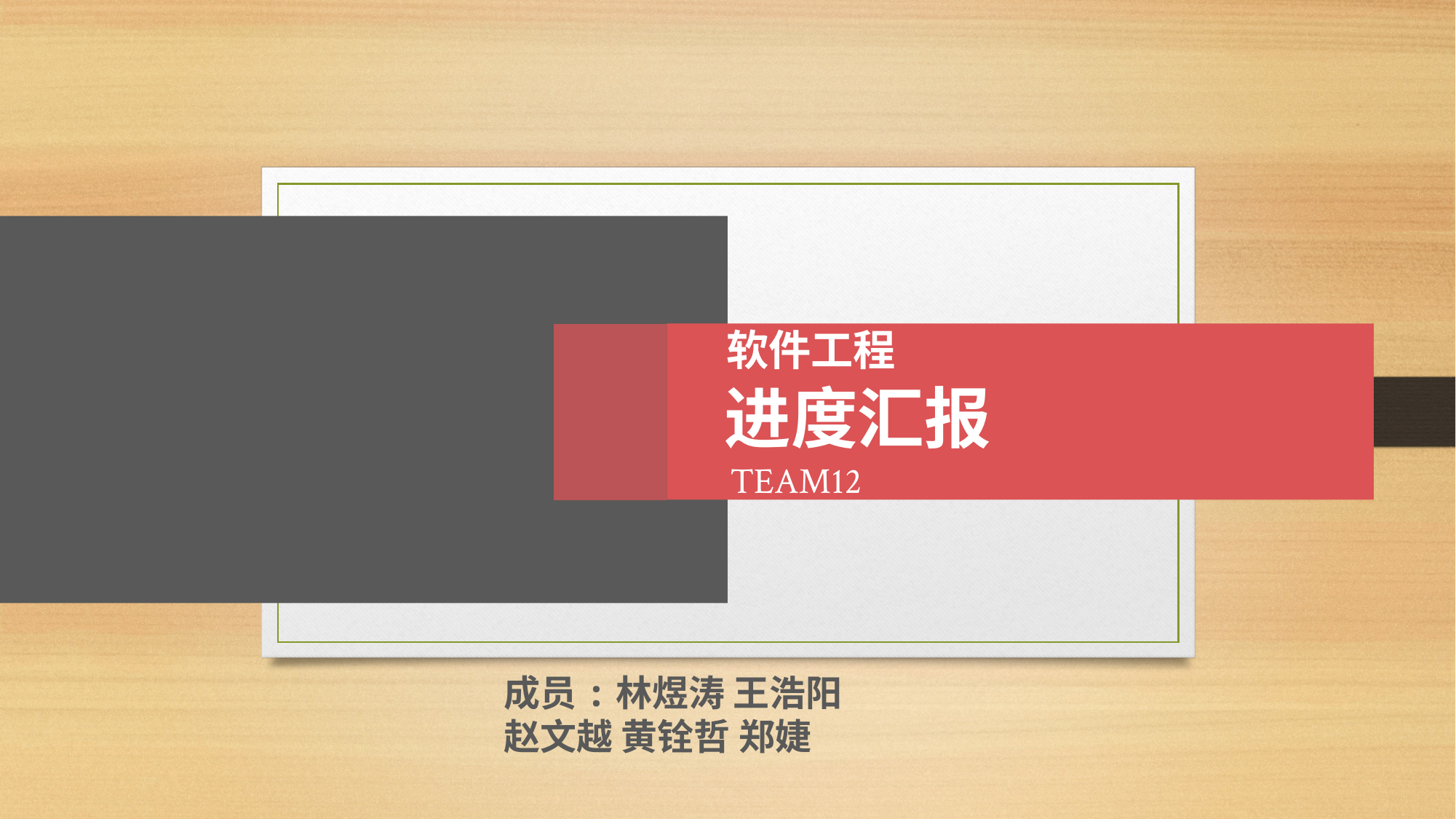

软件工程

进度汇报
TEAM12
成员:林煜涛 王浩阳
赵文越 黄铨哲 郑婕